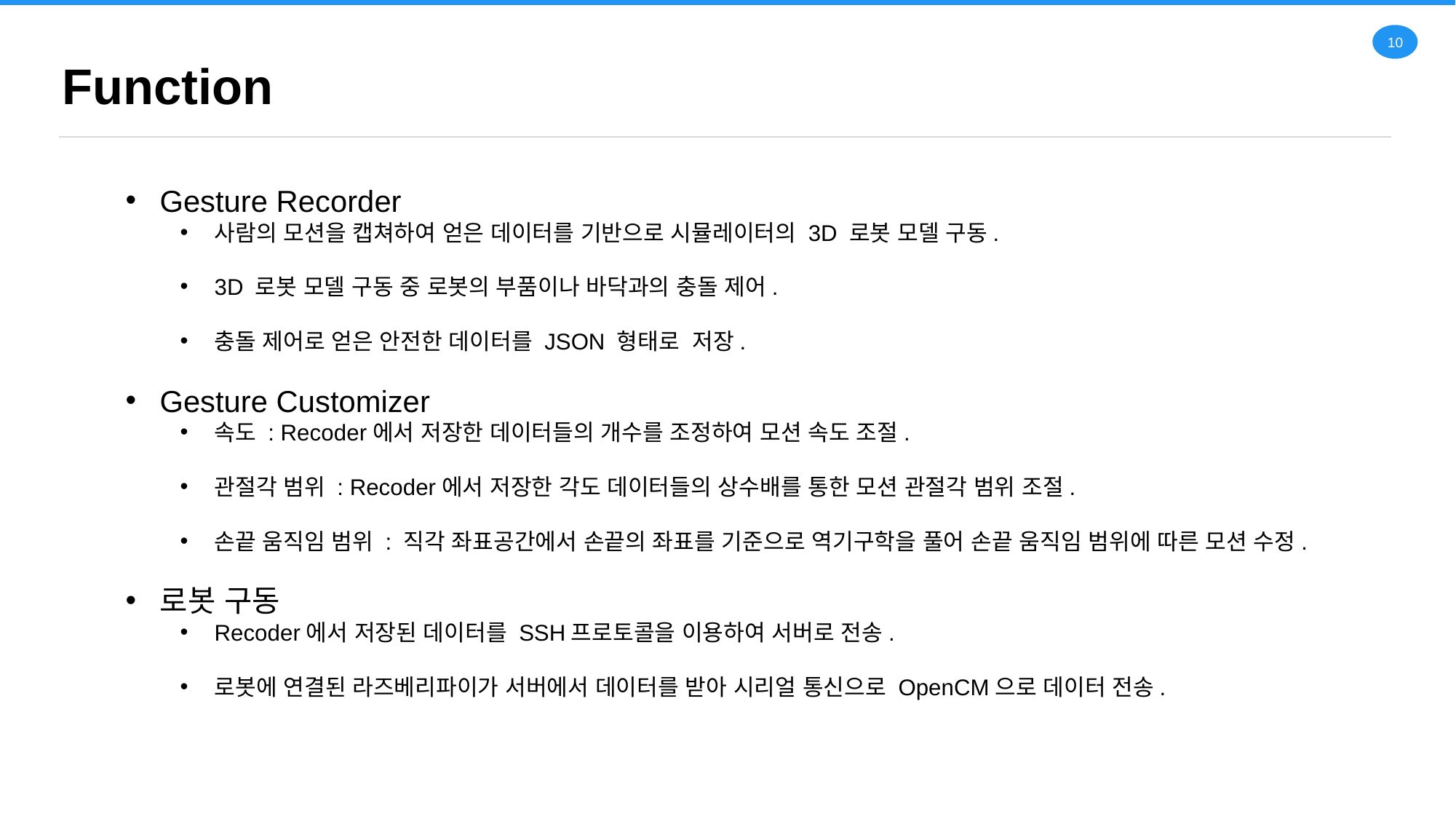

Function
Gesture Recorder
사람의 모션을 캡쳐하여 얻은 데이터를 기반으로 시뮬레이터의 3D 로봇 모델 구동.

3D 로봇 모델 구동 중 로봇의 부품이나 바닥과의 충돌 제어.

충돌 제어로 얻은 안전한 데이터를 JSON 형태로  저장.

Gesture Customizer
속도 : Recoder에서 저장한 데이터들의 개수를 조정하여 모션 속도 조절.

관절각 범위 : Recoder에서 저장한 각도 데이터들의 상수배를 통한 모션 관절각 범위 조절.

손끝 움직임 범위 : 직각 좌표공간에서 손끝의 좌표를 기준으로 역기구학을 풀어 손끝 움직임 범위에 따른 모션 수정.

로봇 구동
Recoder에서 저장된 데이터를 SSH프로토콜을 이용하여 서버로 전송.

로봇에 연결된 라즈베리파이가 서버에서 데이터를 받아 시리얼 통신으로 OpenCM으로 데이터 전송.